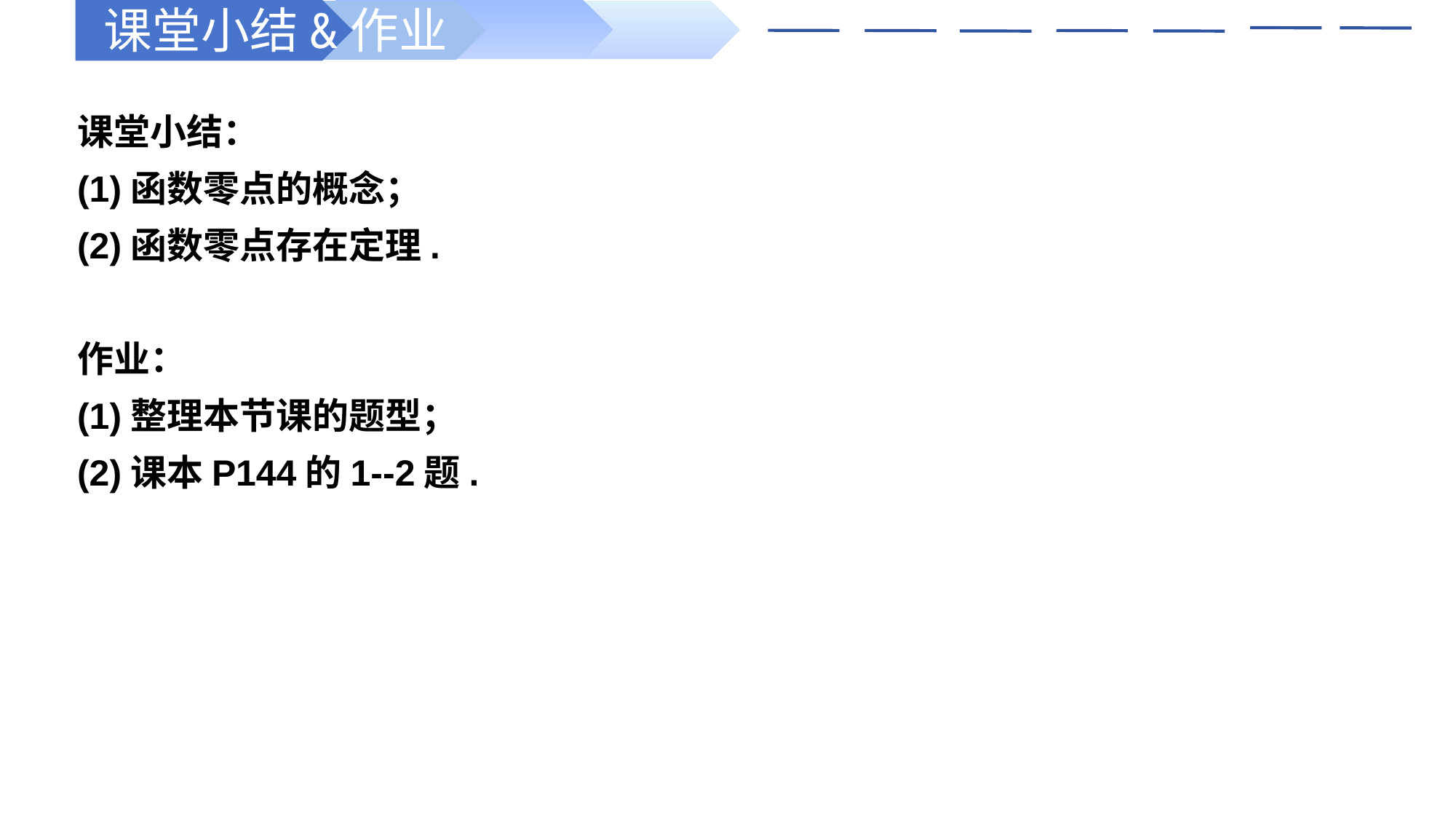

课堂小结&作业

课堂小结：
(1)函数零点的概念；
(2)函数零点存在定理.

作业：
(1)整理本节课的题型；
(2)课本P144的1--2题.